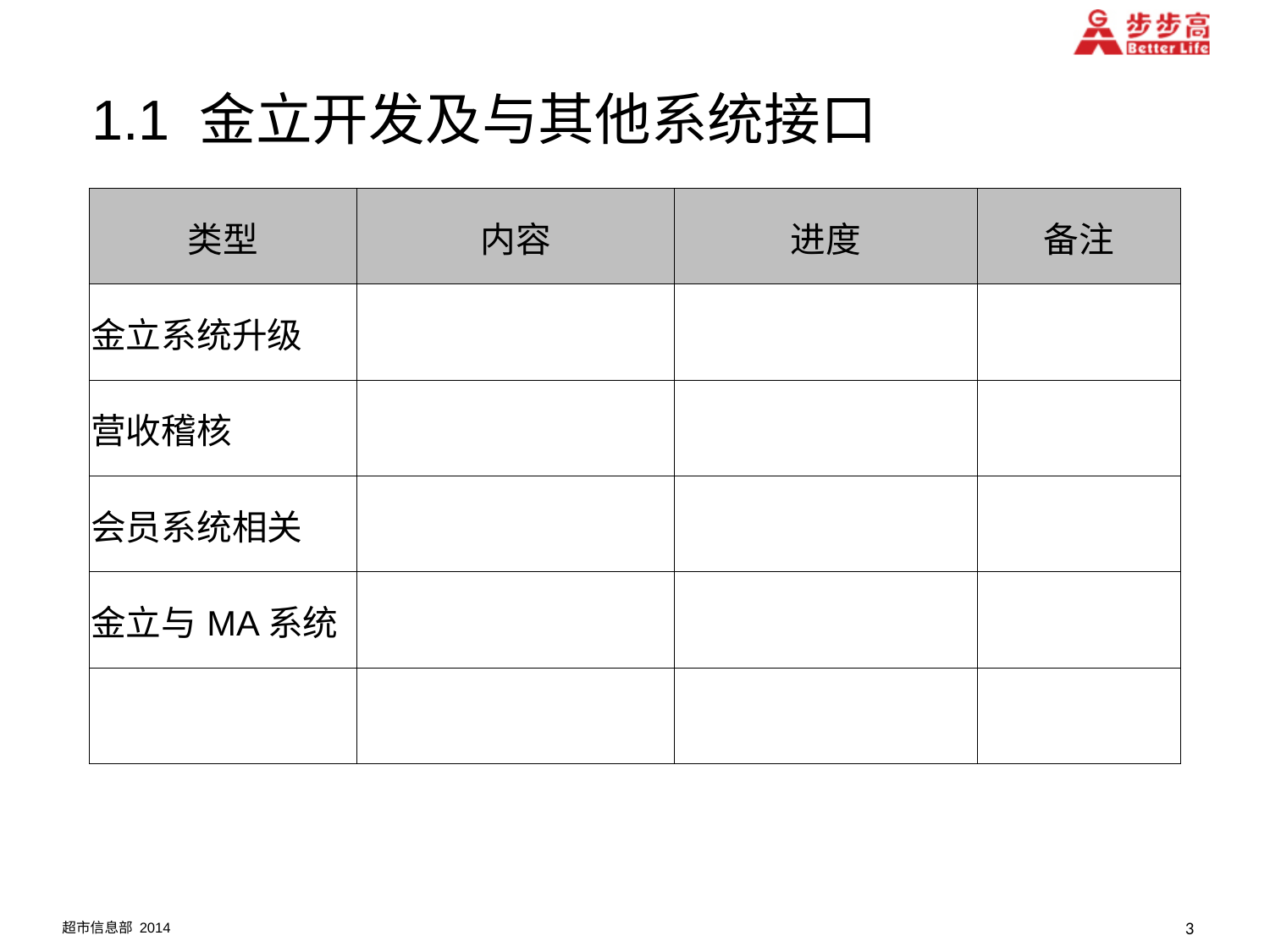

# 1.1 金立开发及与其他系统接口
| 类型 | 内容 | 进度 | 备注 |
| --- | --- | --- | --- |
| 金立系统升级 |  |  |  |
| 营收稽核 |  |  |  |
| 会员系统相关 |  |  |  |
| 金立与MA系统 |  |  |  |
|  |  |  |  |
3